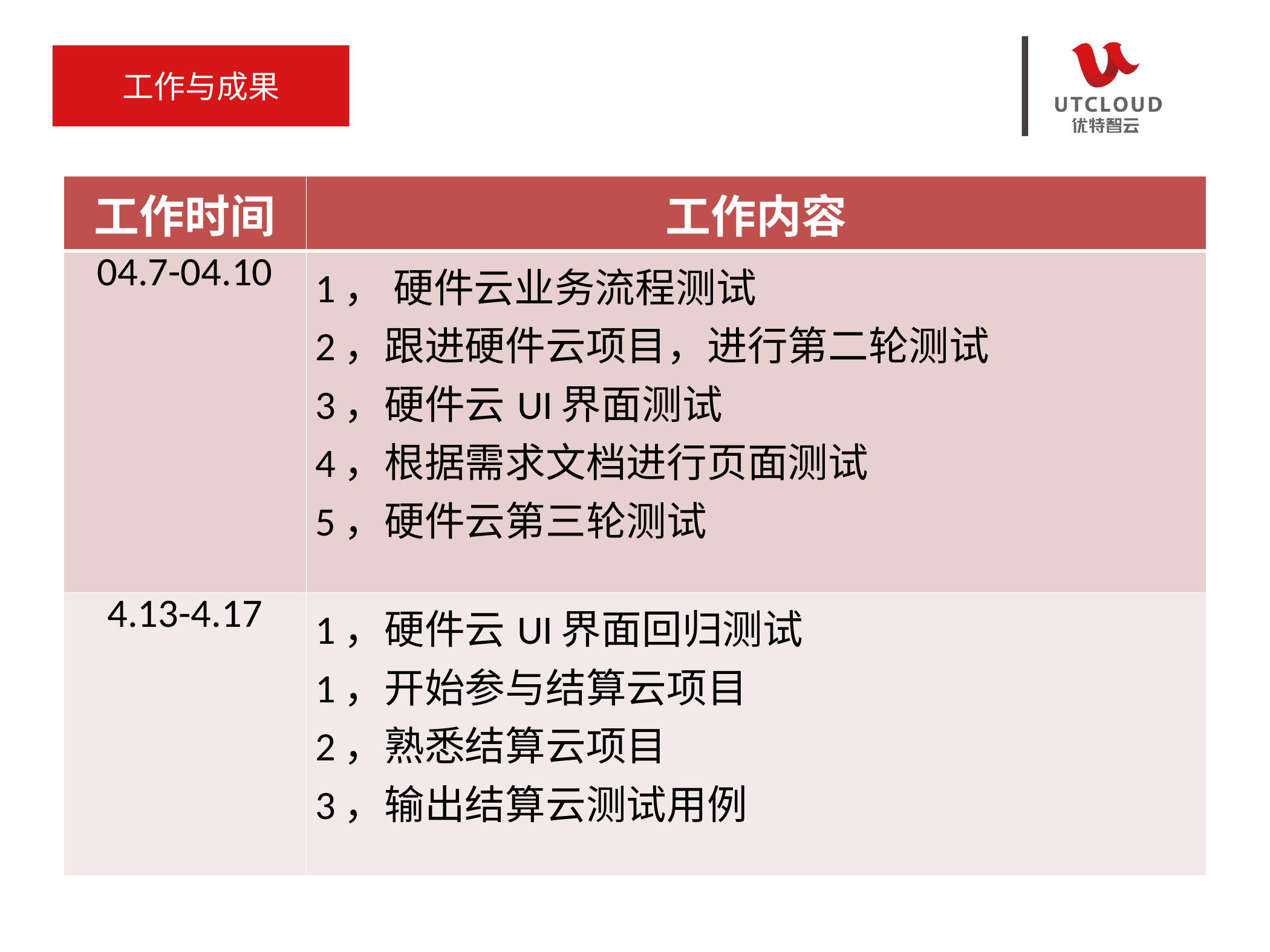

工作与成果
| 工作时间 | 工作内容 |
| --- | --- |
| 04.7-04.10 | 1， 硬件云业务流程测试 2，跟进硬件云项目，进行第二轮测试 3，硬件云UI界面测试 4，根据需求文档进行页面测试 5，硬件云第三轮测试 |
| 4.13-4.17 | 1，硬件云UI界面回归测试 1，开始参与结算云项目 2，熟悉结算云项目 3，输出结算云测试用例 |